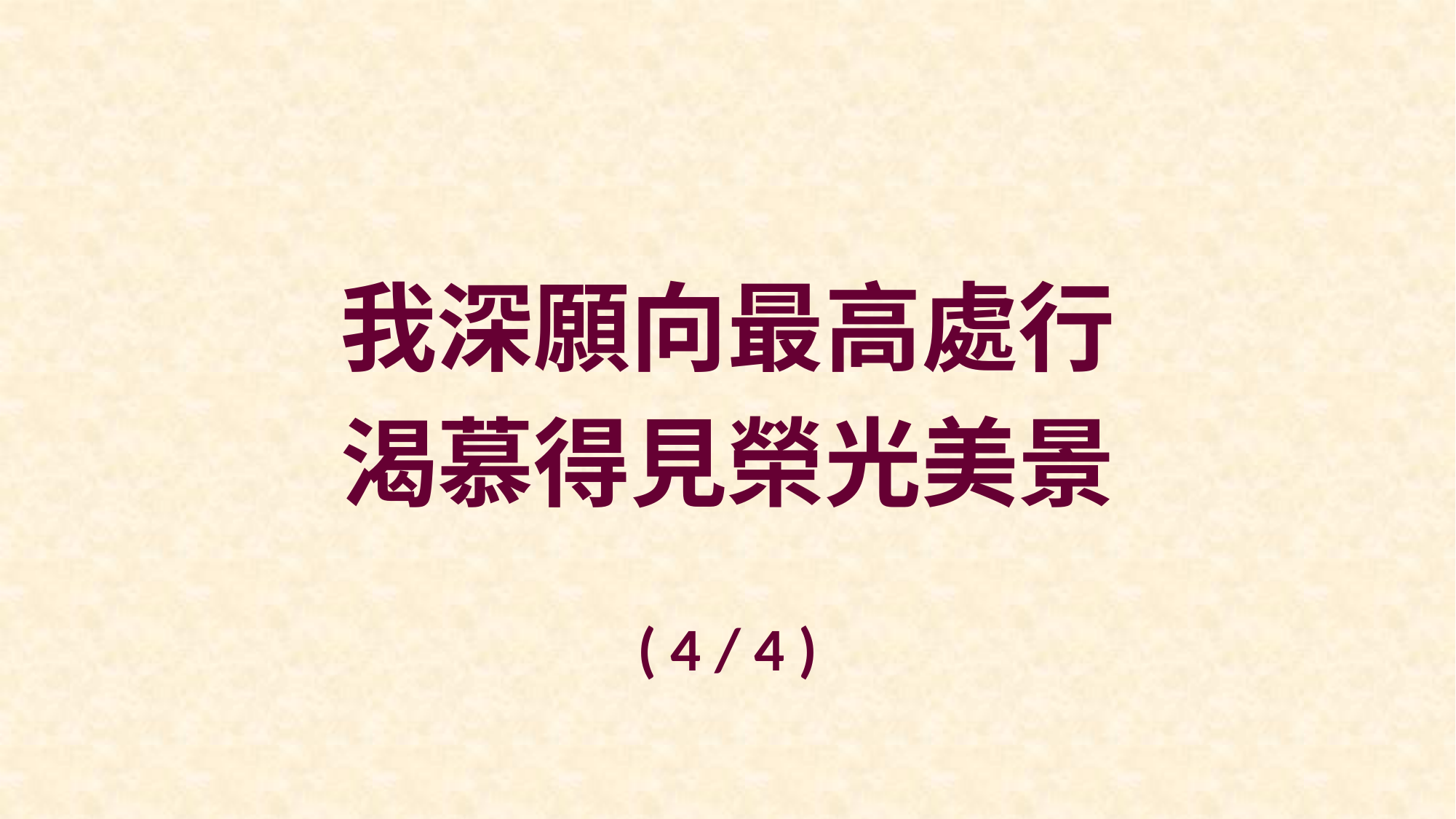

我深願向最高處行
渴慕得見榮光美景
( 4 / 4 )